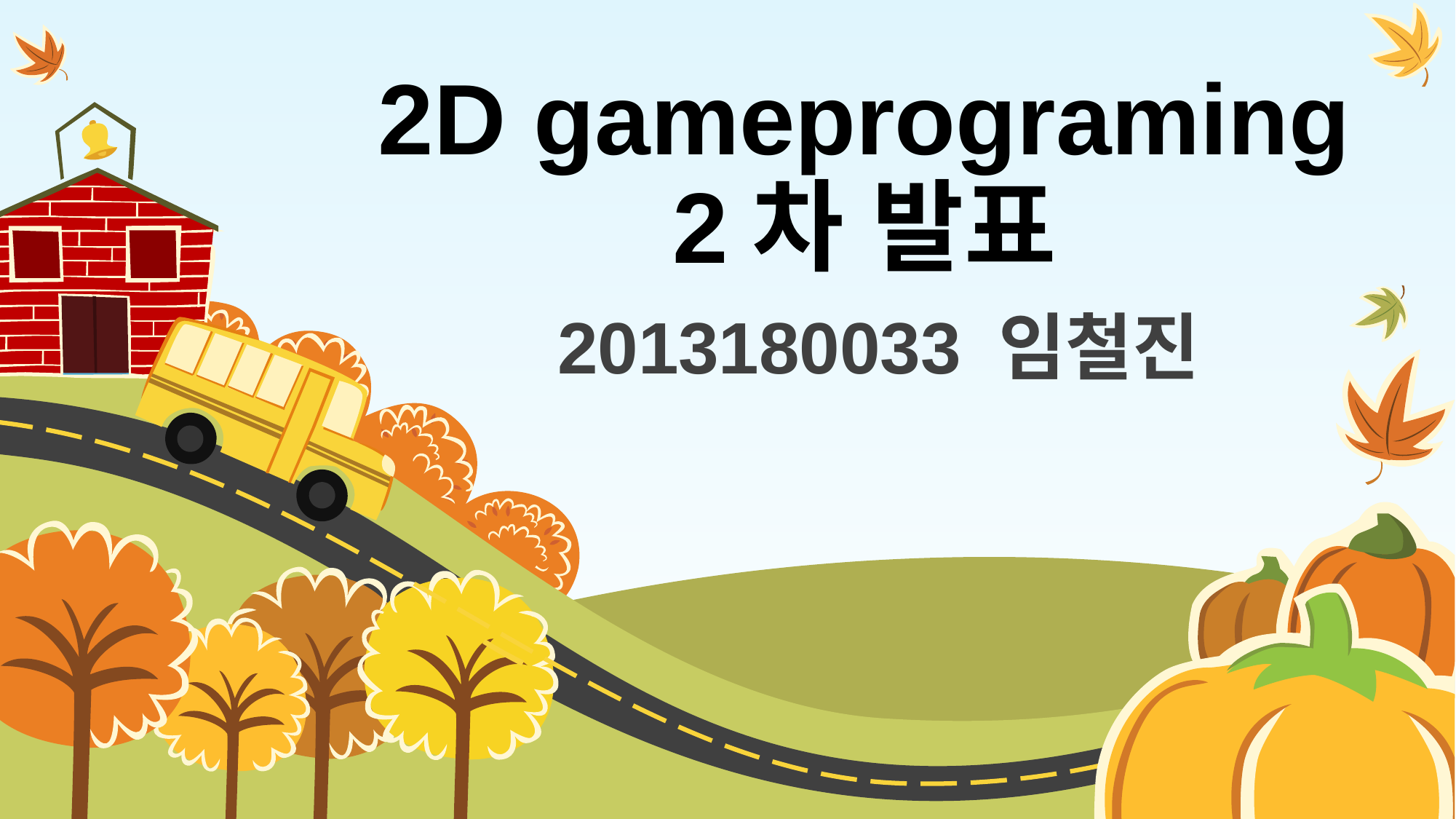

# 2D gameprograming 2차 발표
2013180033 임철진